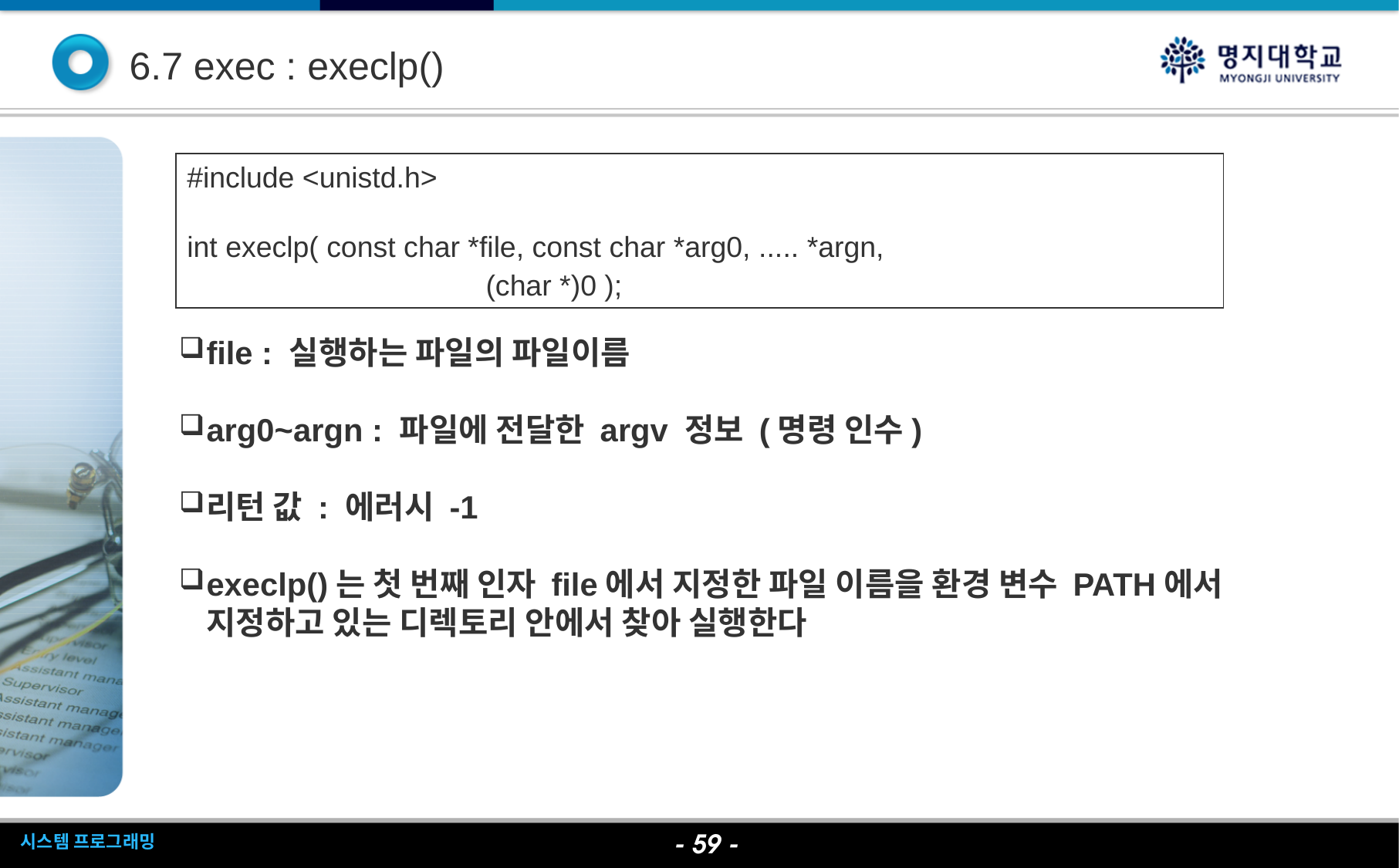

6.7 exec : execlp()
#include <unistd.h>

int execlp( const char *file, const char *arg0, ..... *argn,                                                                              (char *)0 );
file : 실행하는 파일의 파일이름

arg0~argn : 파일에 전달한 argv 정보 (명령 인수)

리턴 값 : 에러시 -1

execlp()는 첫 번째 인자 file에서 지정한 파일 이름을 환경 변수 PATH에서 지정하고 있는 디렉토리 안에서 찾아 실행한다
- 59 -